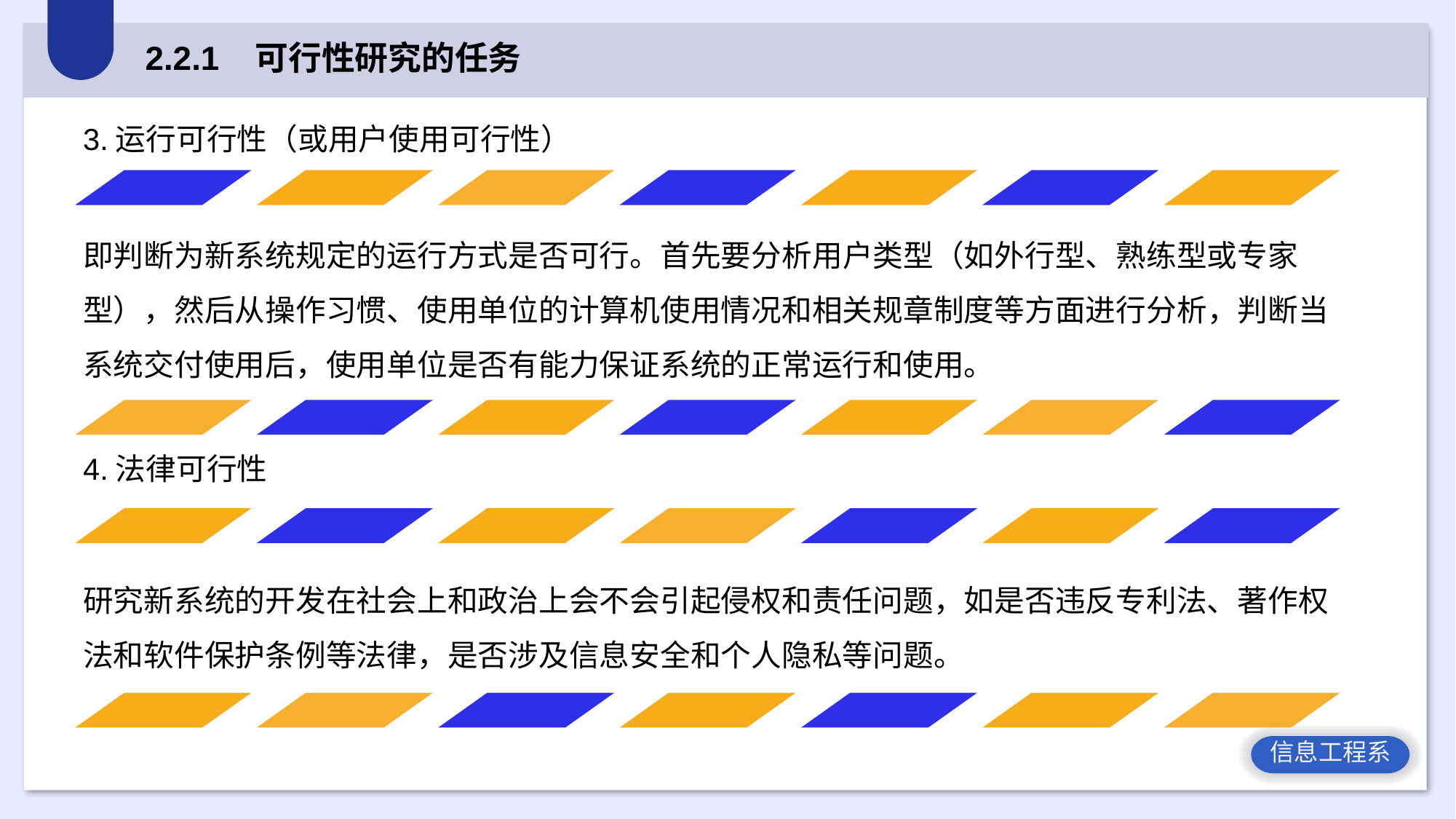

2.2.1   可行性研究的任务
3.运行可行性（或用户使用可行性）

即判断为新系统规定的运行方式是否可行。首先要分析用户类型（如外行型、熟练型或专家型），然后从操作习惯、使用单位的计算机使用情况和相关规章制度等方面进行分析，判断当系统交付使用后，使用单位是否有能力保证系统的正常运行和使用。

4.法律可行性

研究新系统的开发在社会上和政治上会不会引起侵权和责任问题，如是否违反专利法、著作权法和软件保护条例等法律，是否涉及信息安全和个人隐私等问题。